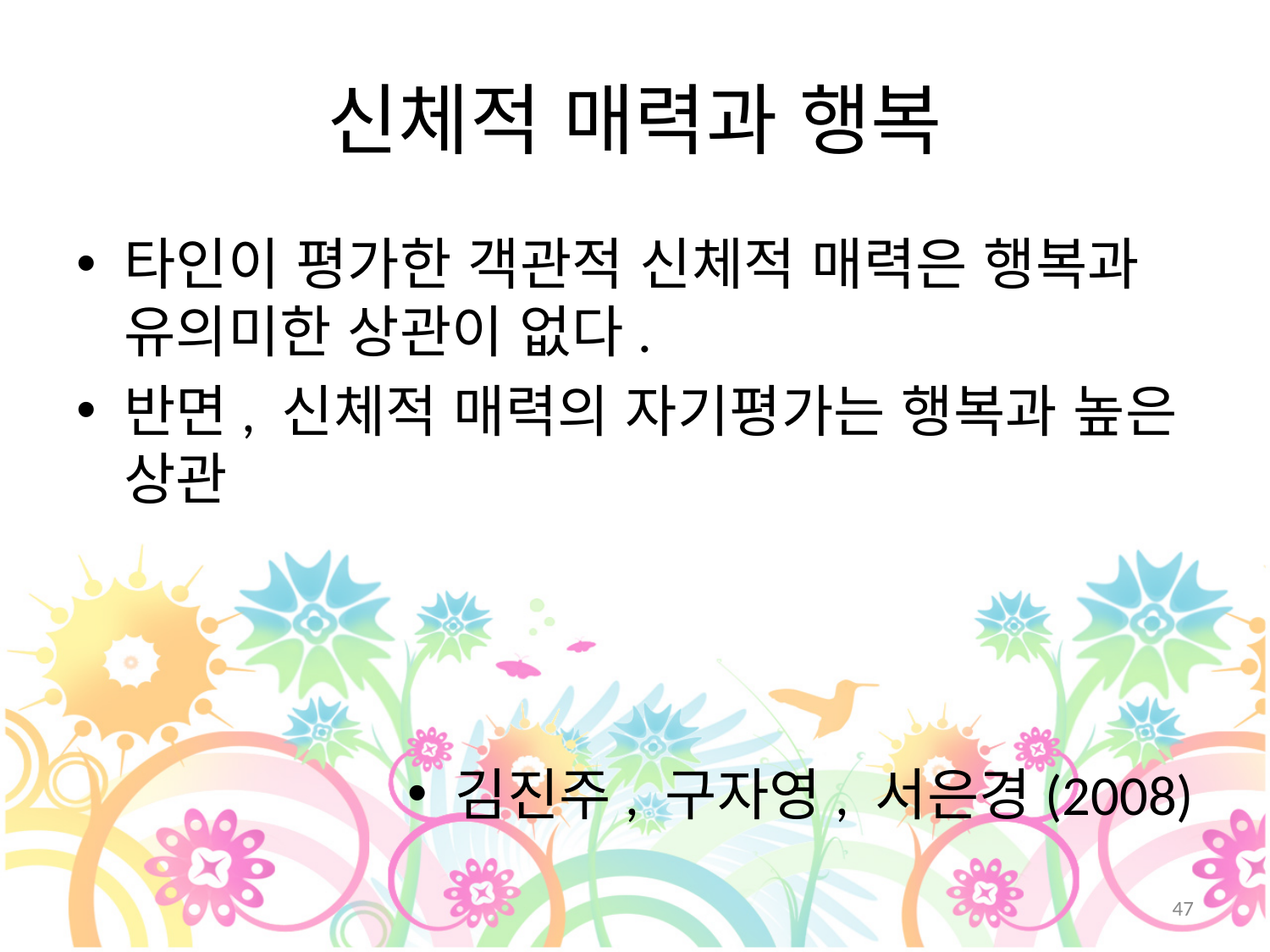

# 신체적 매력과 행복
타인이 평가한 객관적 신체적 매력은 행복과 유의미한 상관이 없다.
반면, 신체적 매력의 자기평가는 행복과 높은 상관

김진주, 구자영, 서은경(2008)
47